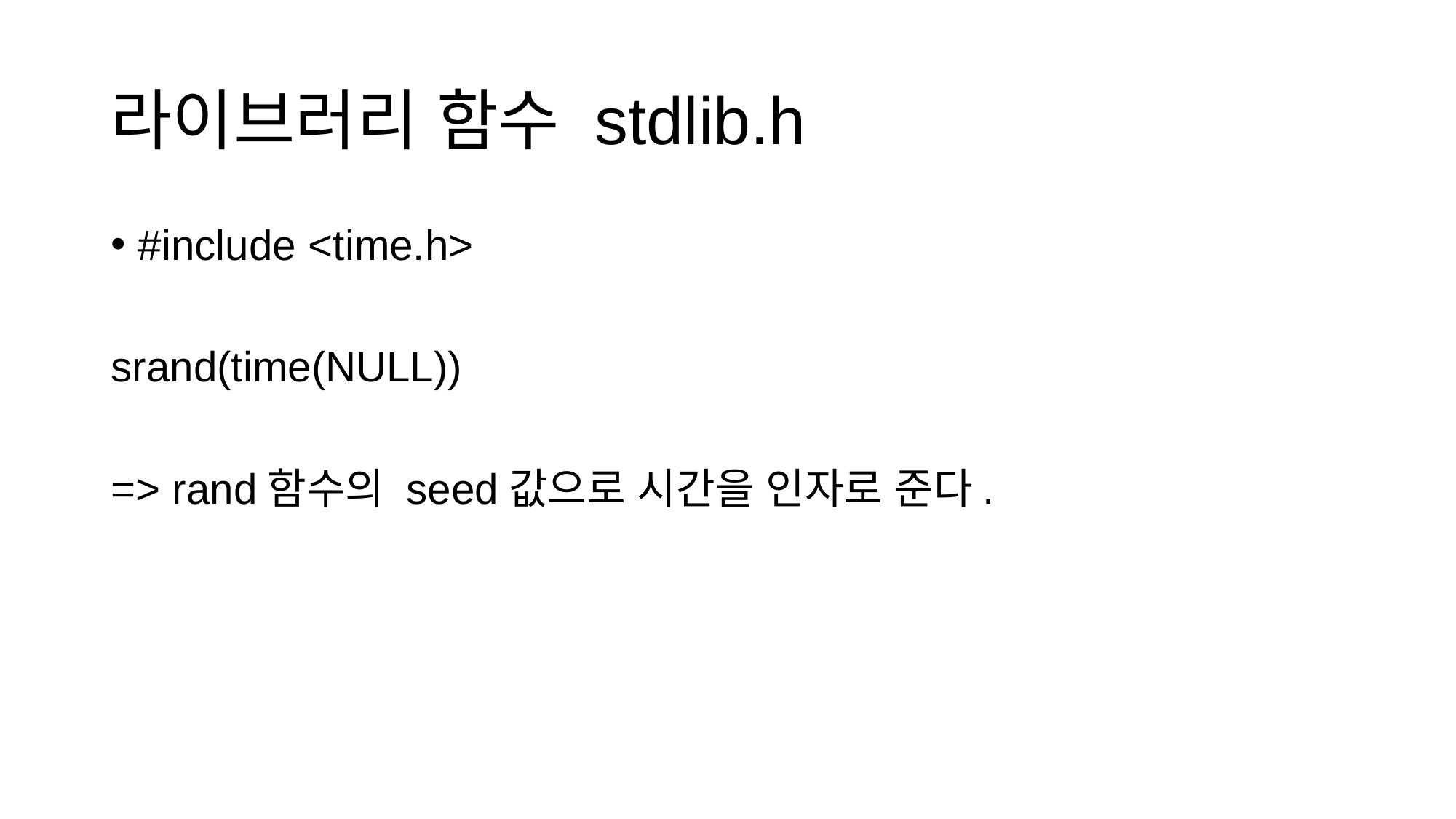

# 라이브러리 함수 stdlib.h
#include <time.h>

srand(time(NULL))

=> rand함수의 seed값으로 시간을 인자로 준다.